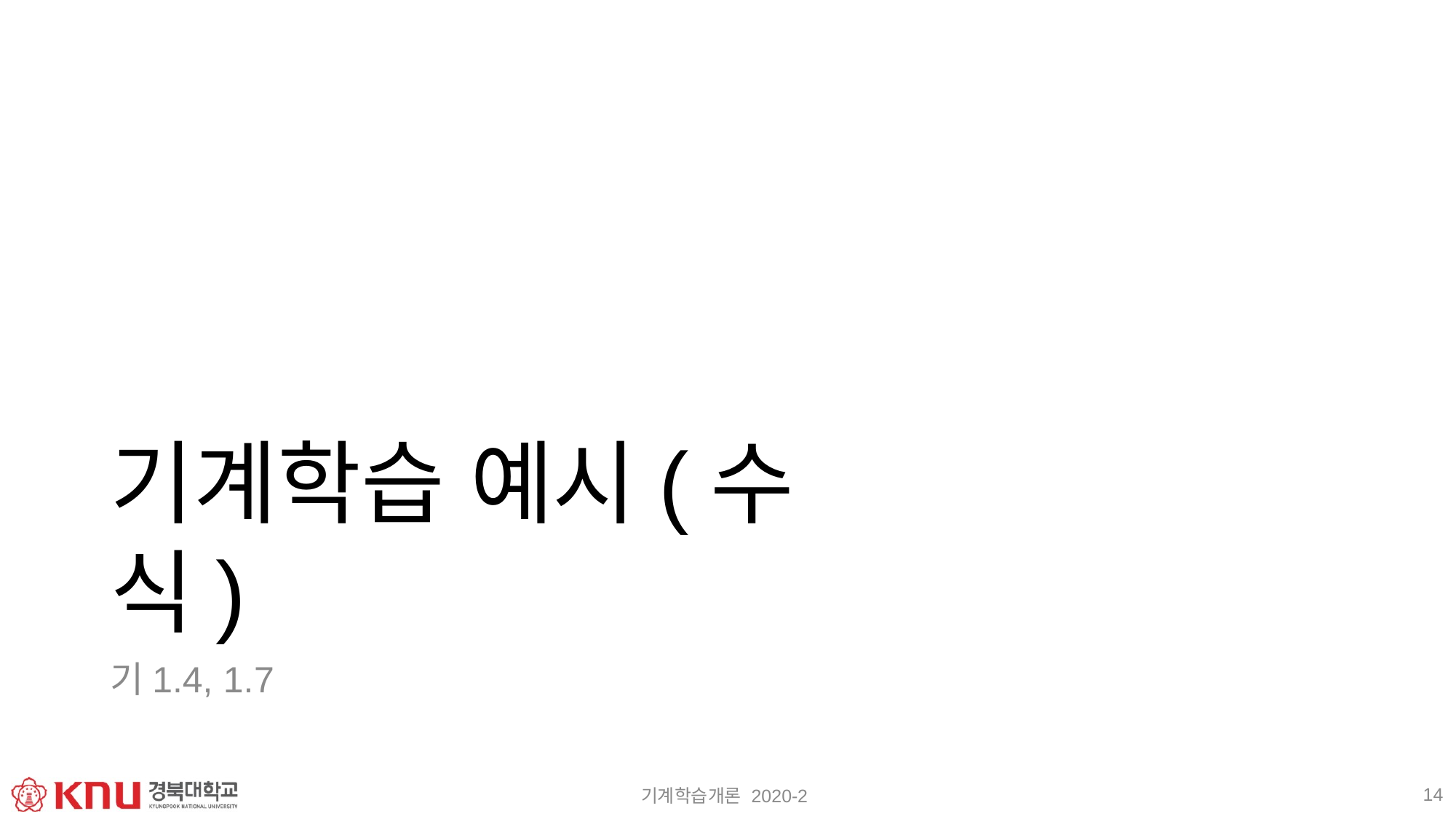

기계학습 예시(수식)
기1.4, 1.7
14
기계학습개론 2020-2